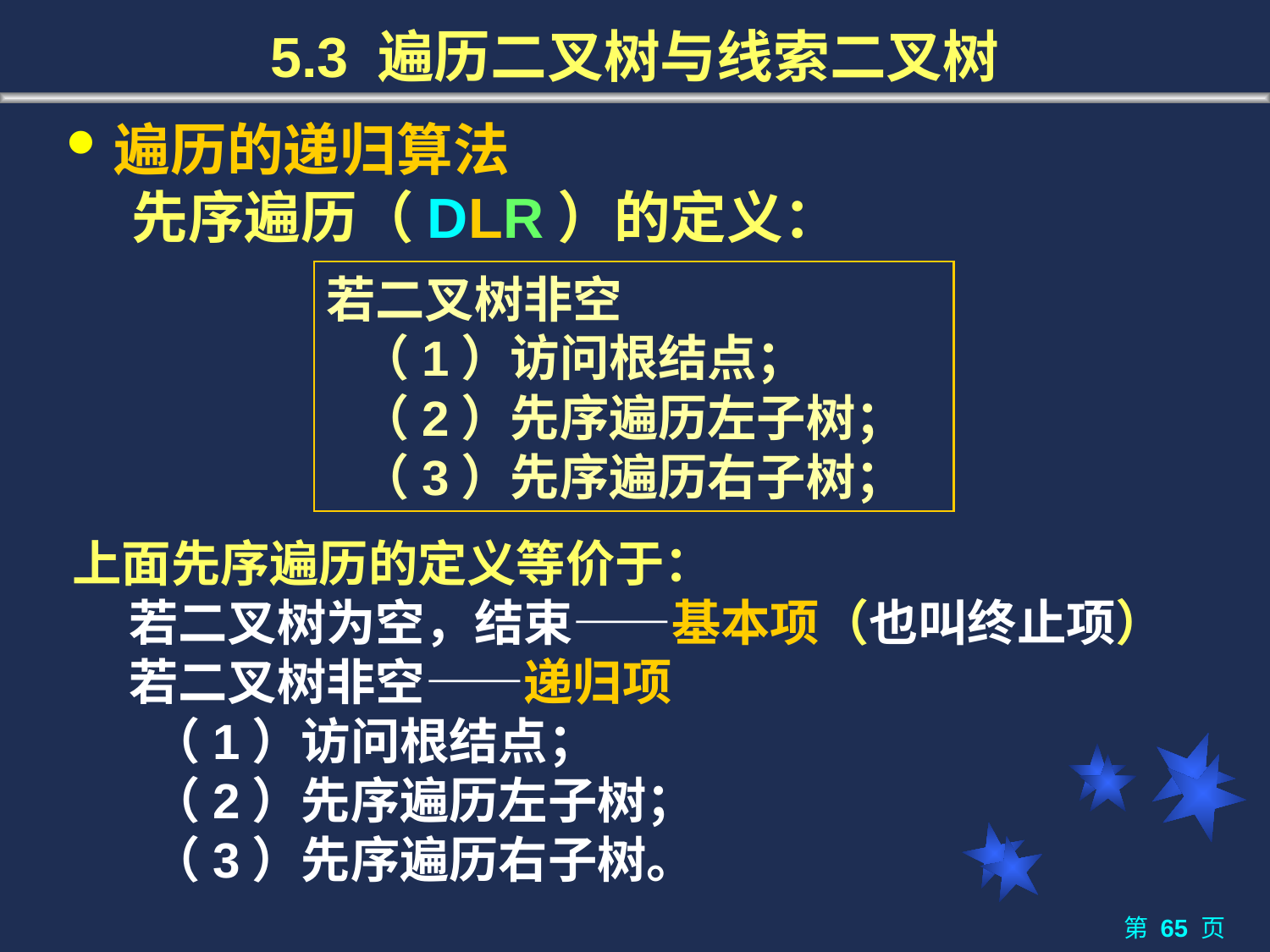

# 5.3 遍历二叉树与线索二叉树
遍历的递归算法
    先序遍历（DLR）的定义：
若二叉树非空
  （1）访问根结点；
  （2）先序遍历左子树；
  （3）先序遍历右子树；
上面先序遍历的定义等价于：
    若二叉树为空，结束——基本项（也叫终止项）
    若二叉树非空——递归项
      （1）访问根结点；
      （2）先序遍历左子树；
      （3）先序遍历右子树。
第 65 页